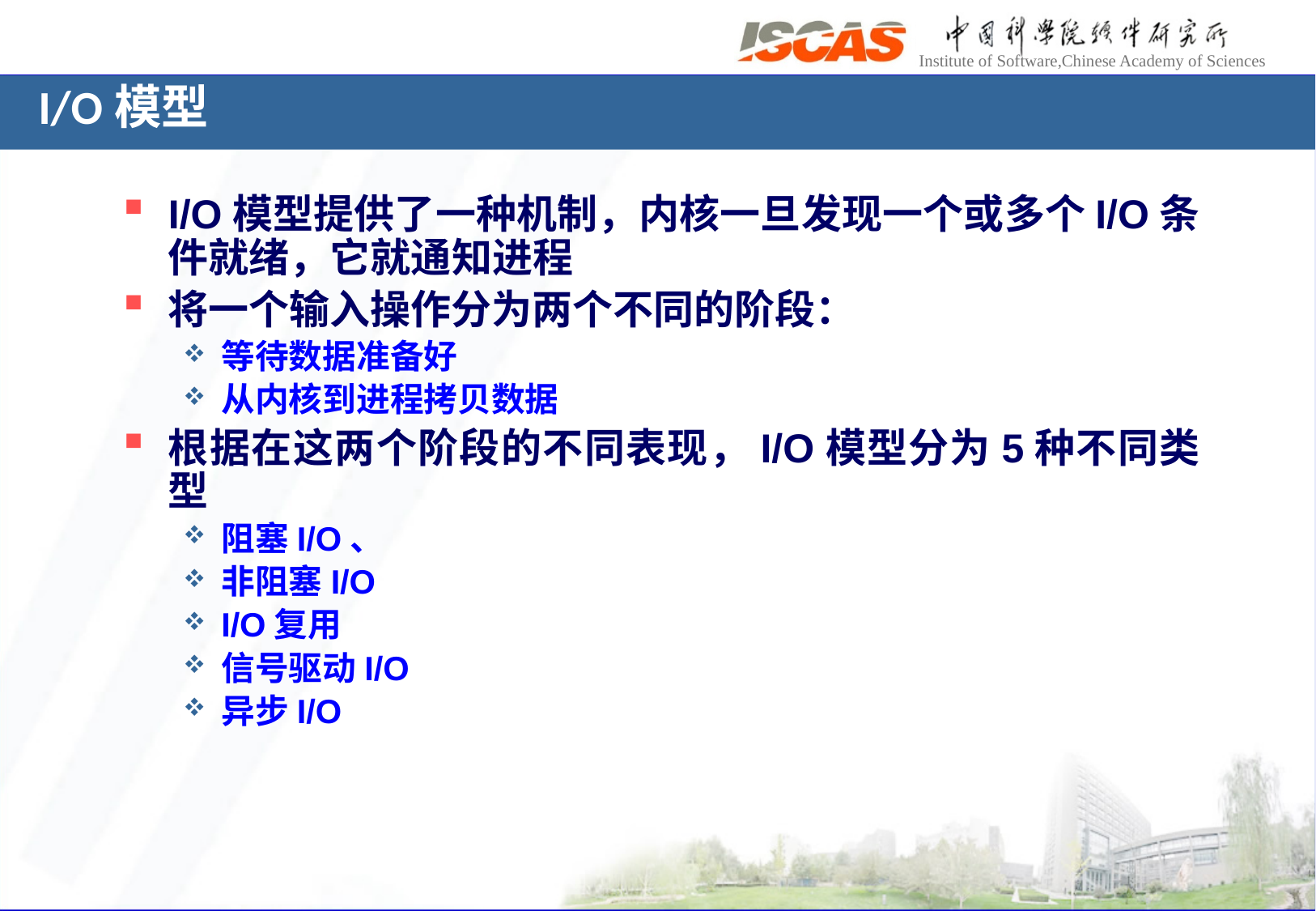

# I/O模型
I/O模型提供了一种机制，内核一旦发现一个或多个I/O条件就绪，它就通知进程
将一个输入操作分为两个不同的阶段：
等待数据准备好
从内核到进程拷贝数据
根据在这两个阶段的不同表现，I/O模型分为5种不同类型
阻塞I/O、
非阻塞I/O
I/O复用
信号驱动I/O
异步I/O